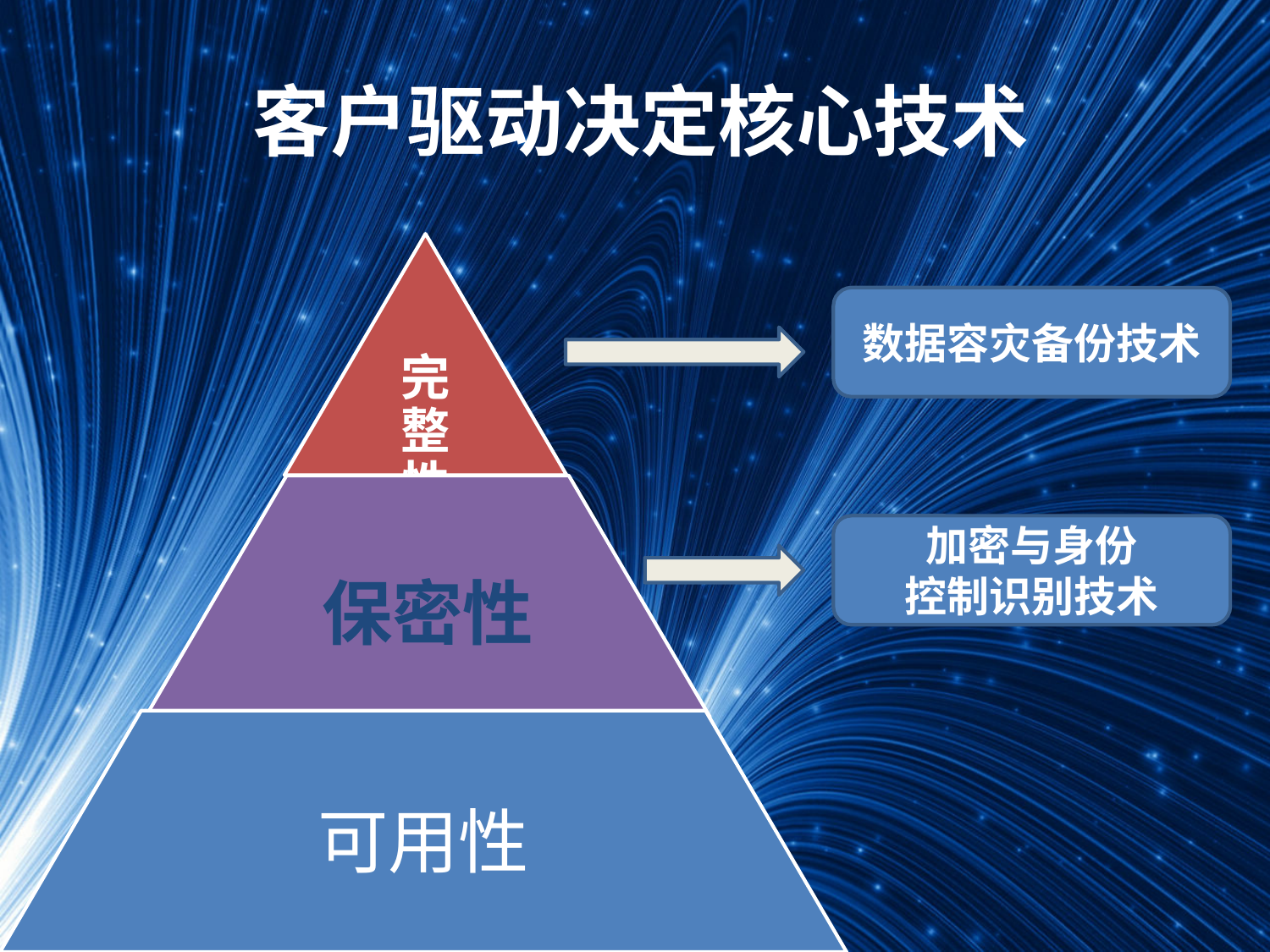

# 客户驱动决定核心技术

完整性
保密性
可用性
数据容灾备份技术

加密与身份
控制识别技术